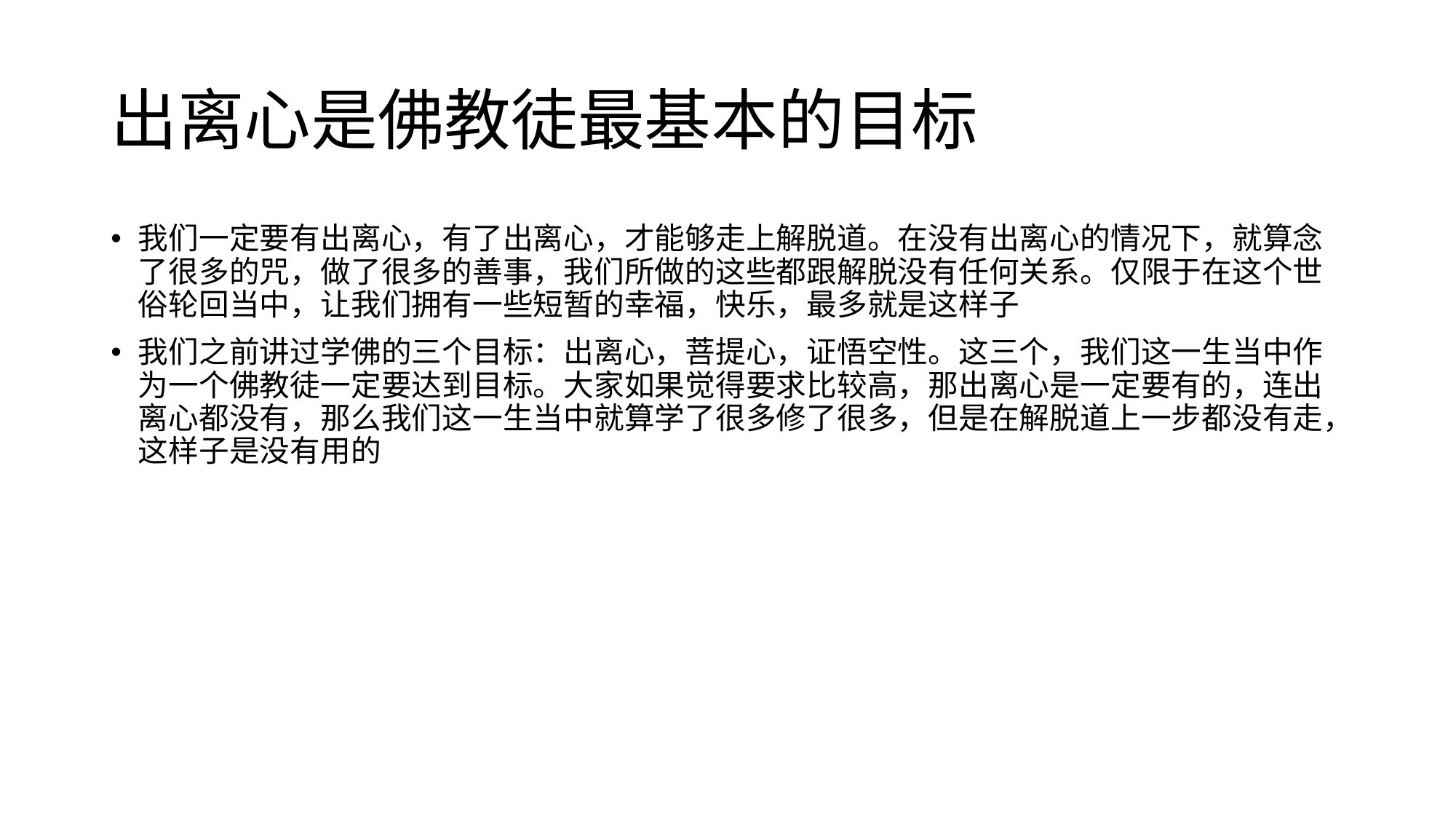

# 出离心是佛教徒最基本的目标
我们一定要有出离心，有了出离心，才能够走上解脱道。在没有出离心的情况下，就算念了很多的咒，做了很多的善事，我们所做的这些都跟解脱没有任何关系。仅限于在这个世俗轮回当中，让我们拥有一些短暂的幸福，快乐，最多就是这样子
我们之前讲过学佛的三个目标：出离心，菩提心，证悟空性。这三个，我们这一生当中作为一个佛教徒一定要达到目标。大家如果觉得要求比较高，那出离心是一定要有的，连出离心都没有，那么我们这一生当中就算学了很多修了很多，但是在解脱道上一步都没有走，这样子是没有用的